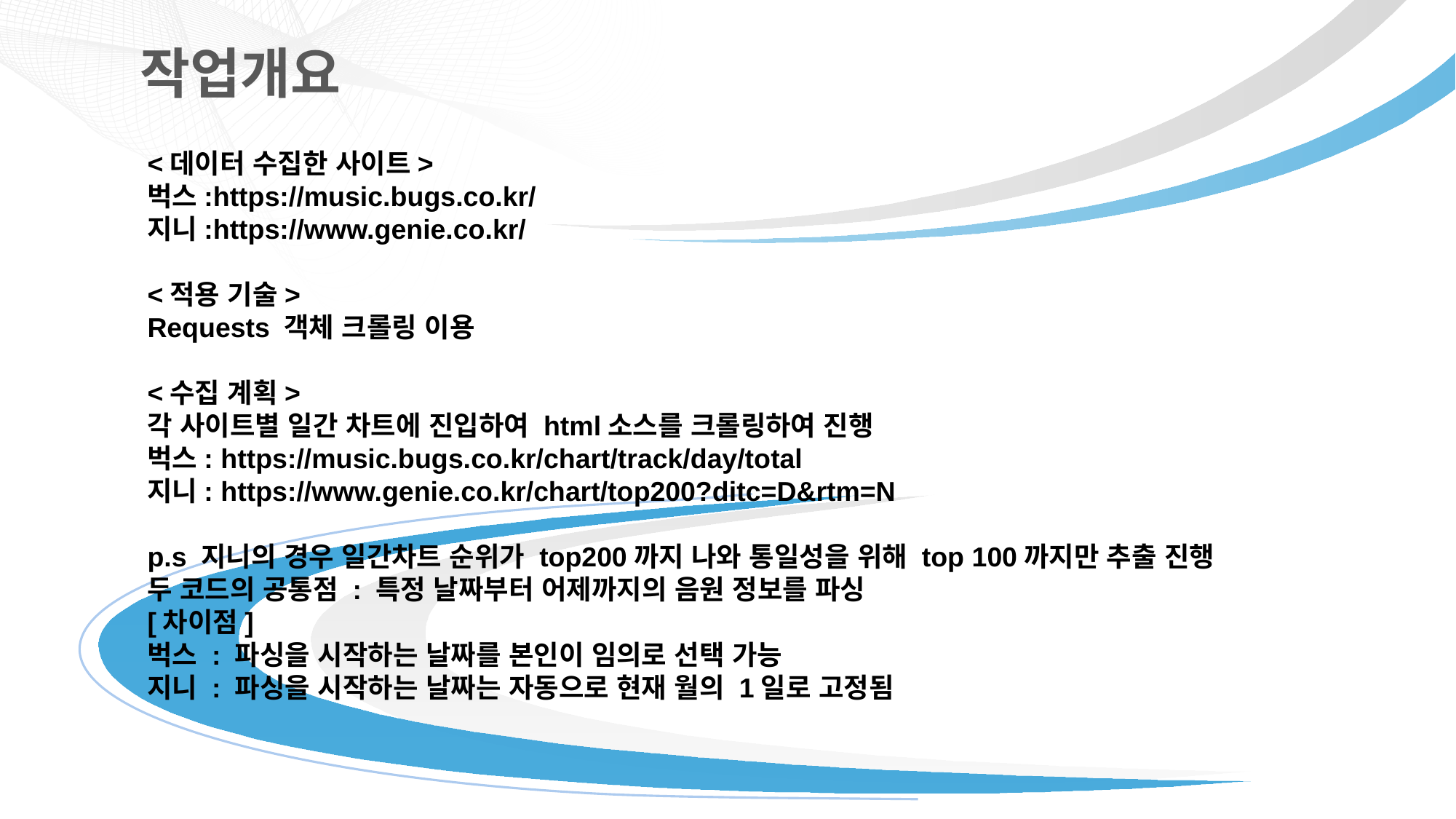

작업개요
# <데이터 수집한 사이트> 벅스:https://music.bugs.co.kr/ 지니:https://www.genie.co.kr/ <적용 기술> Requests 객체 크롤링 이용 <수집 계획> 각 사이트별 일간 차트에 진입하여 html소스를 크롤링하여 진행 벅스: https://music.bugs.co.kr/chart/track/day/total 지니: https://www.genie.co.kr/chart/top200?ditc=D&rtm=N p.s 지니의 경우 일간차트 순위가 top200까지 나와 통일성을 위해 top 100까지만 추출 진행 두 코드의 공통점 : 특정 날짜부터 어제까지의 음원 정보를 파싱
[차이점]
벅스 : 파싱을 시작하는 날짜를 본인이 임의로 선택 가능
지니 : 파싱을 시작하는 날짜는 자동으로 현재 월의 1일로 고정됨